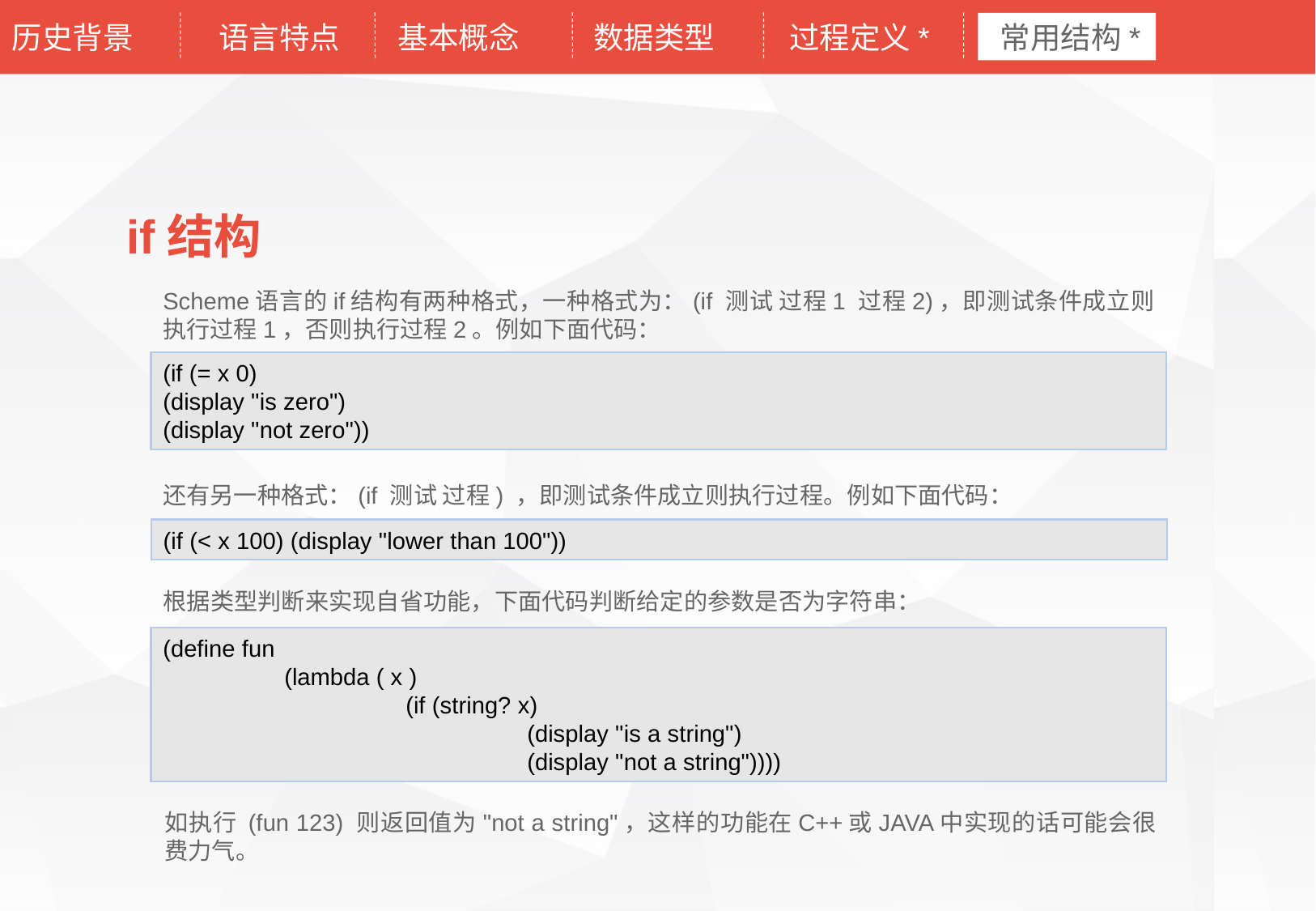

历史背景

语言特点

基本概念

数据类型

过程定义*

常用结构*

if结构
Scheme语言的if结构有两种格式，一种格式为：(if 测试 过程1 过程2)，即测试条件成立则执行过程1，否则执行过程2。例如下面代码：
(if (= x 0)
(display "is zero")
(display "not zero"))
还有另一种格式：(if 测试 过程) ，即测试条件成立则执行过程。例如下面代码：
(if (< x 100) (display "lower than 100"))
根据类型判断来实现自省功能，下面代码判断给定的参数是否为字符串：
(define fun
	(lambda ( x )
		(if (string? x)
			(display "is a string")
			(display "not a string"))))
如执行 (fun 123) 则返回值为"not a string"，这样的功能在C++或JAVA中实现的话可能会很费力气。